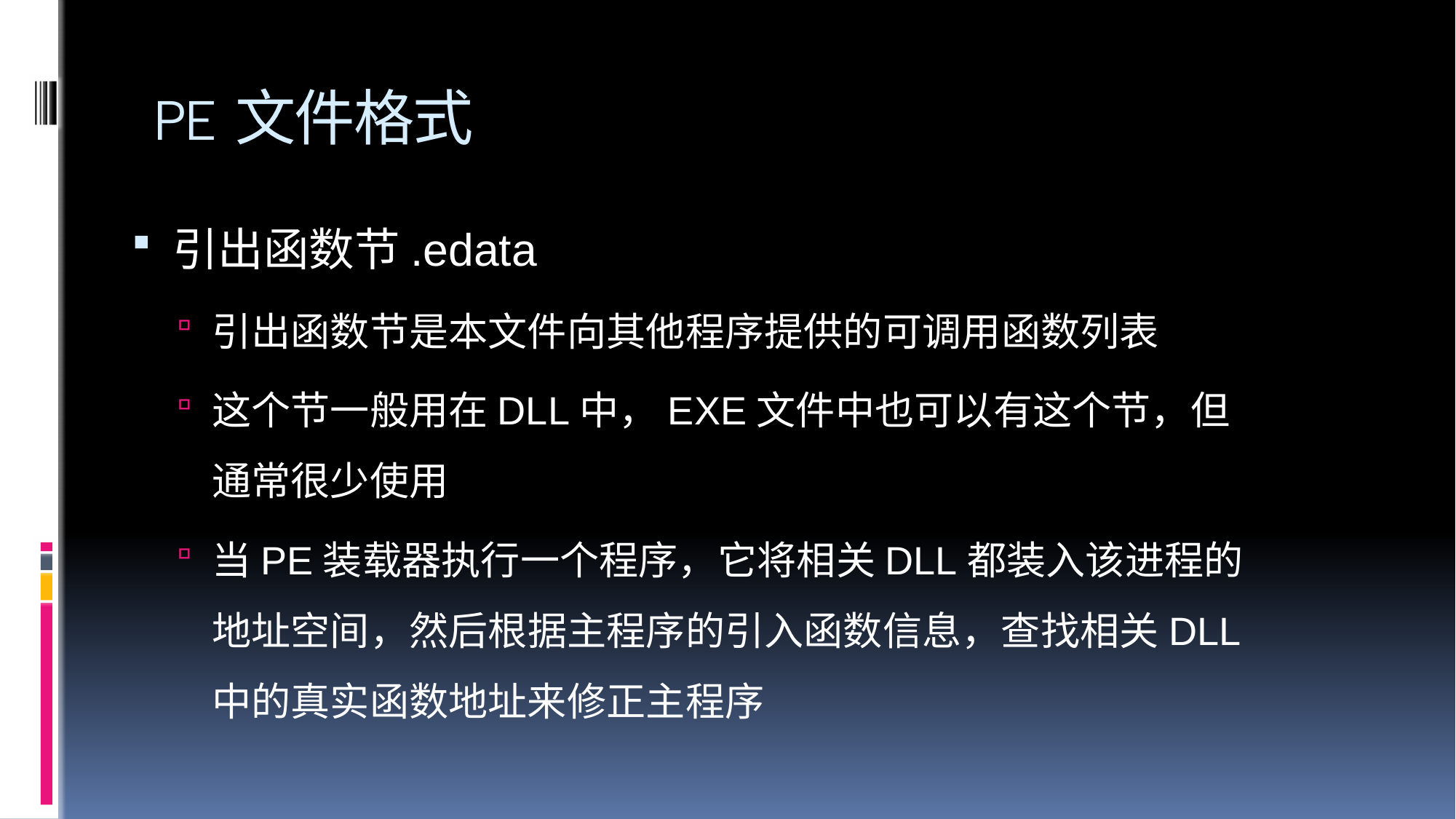

# PE文件格式
引出函数节.edata
引出函数节是本文件向其他程序提供的可调用函数列表
这个节一般用在DLL中，EXE文件中也可以有这个节，但通常很少使用
当PE装载器执行一个程序，它将相关DLL都装入该进程的地址空间，然后根据主程序的引入函数信息，查找相关DLL中的真实函数地址来修正主程序